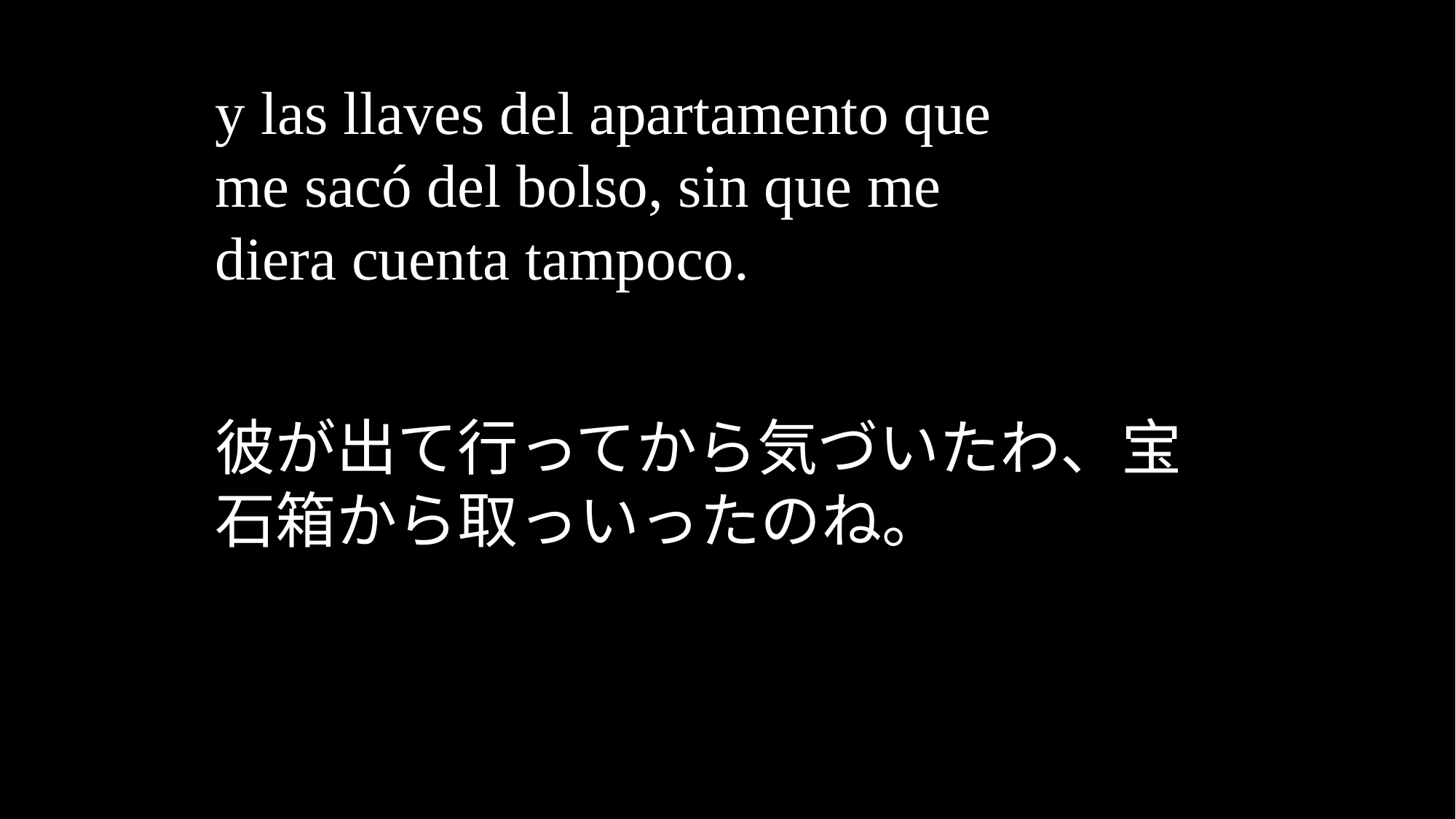

y las llaves del apartamento que me sacó del bolso, sin que me diera cuenta tampoco.

彼が出て行ってから気づいたわ、宝石箱から取っいったのね。